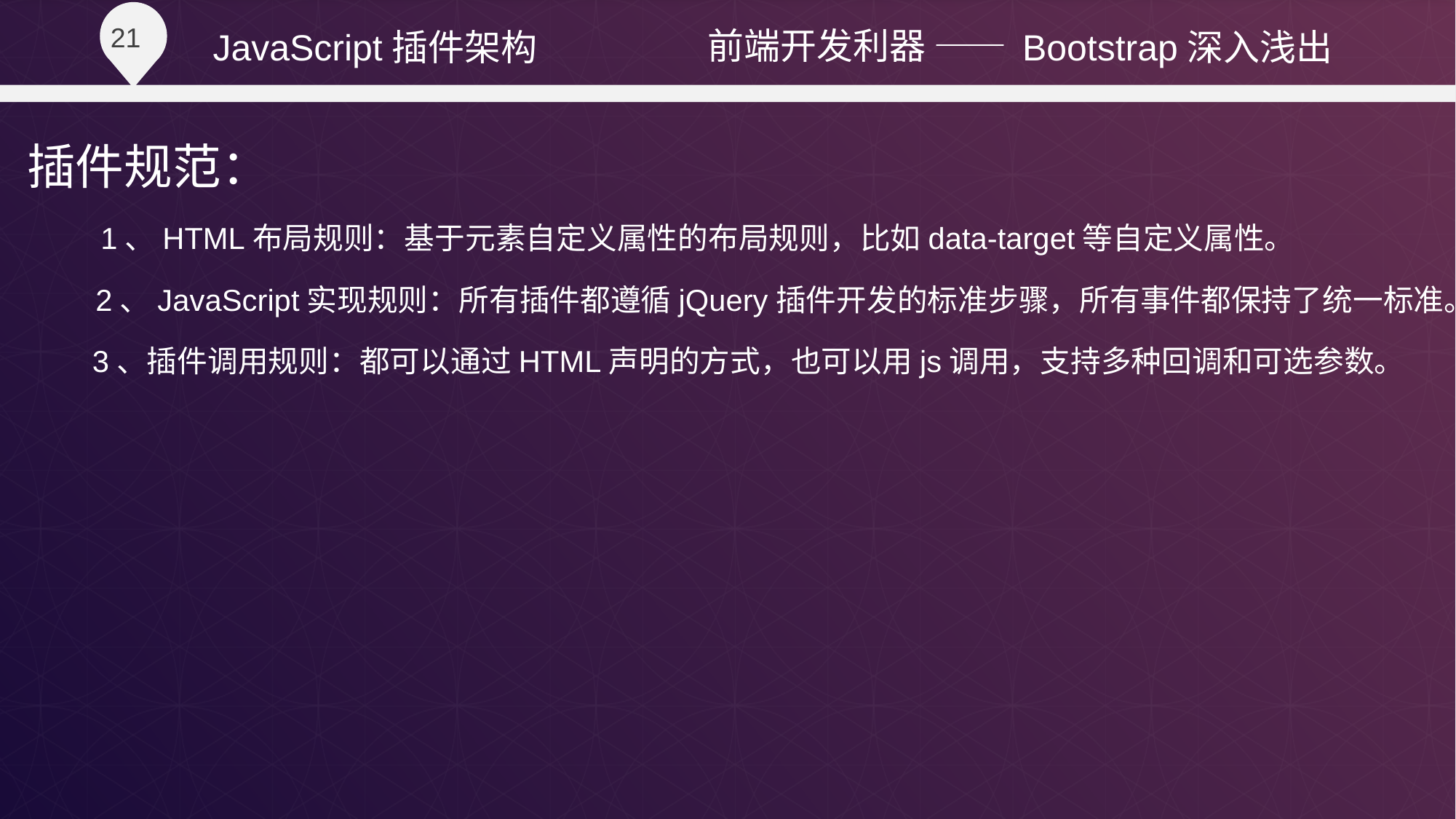

JavaScript插件架构
插件规范：
1、HTML布局规则：基于元素自定义属性的布局规则，比如data-target等自定义属性。
2、JavaScript实现规则：所有插件都遵循jQuery插件开发的标准步骤，所有事件都保持了统一标准。
3、插件调用规则：都可以通过HTML声明的方式，也可以用js调用，支持多种回调和可选参数。